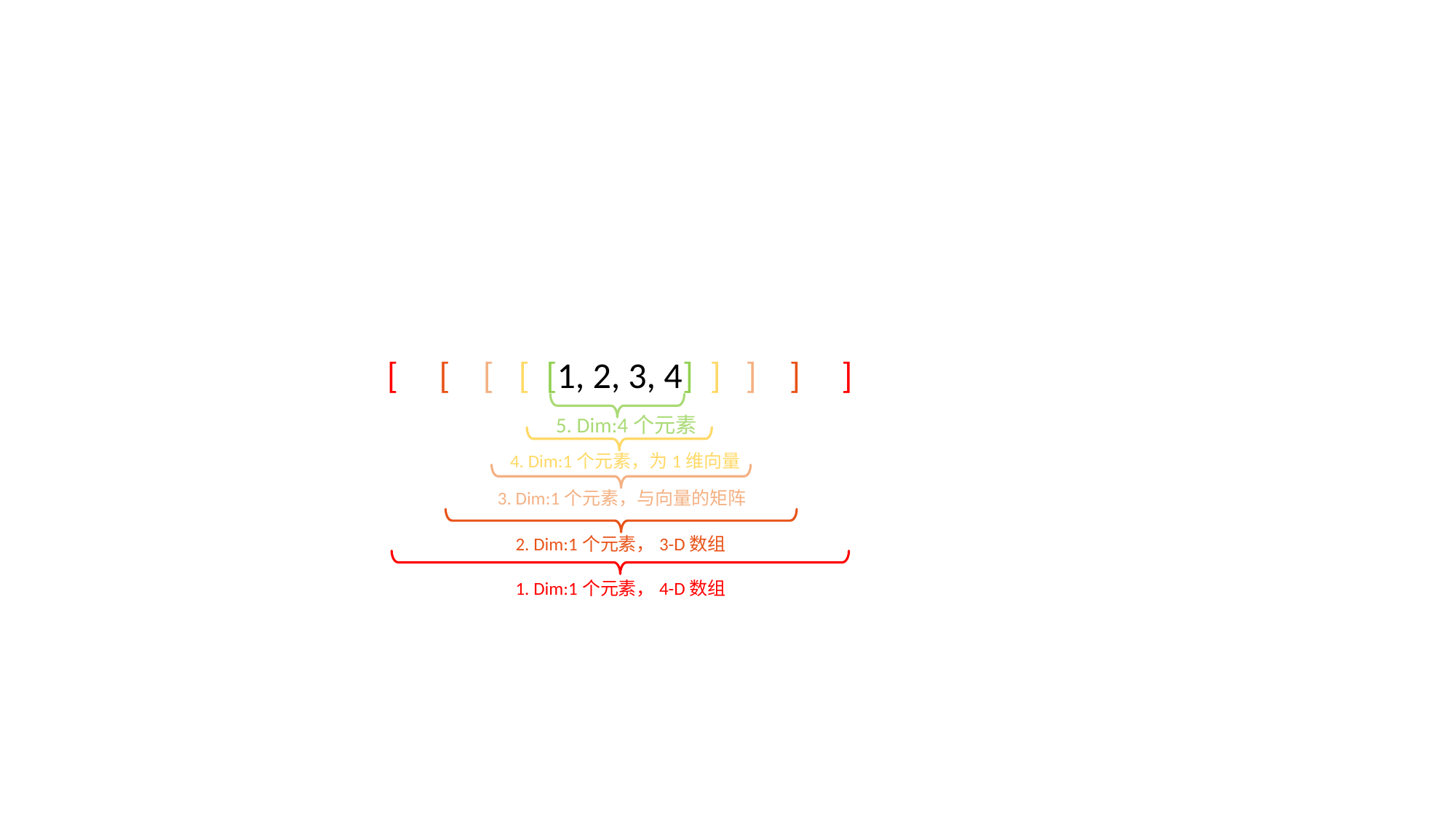

[     [    [   [  [1, 2, 3, 4]  ]   ]    ]     ]

5. Dim:4个元素
4. Dim:1个元素，为1维向量
3. Dim:1个元素，与向量的矩阵
2. Dim:1个元素，3-D数组
1. Dim:1个元素，4-D数组